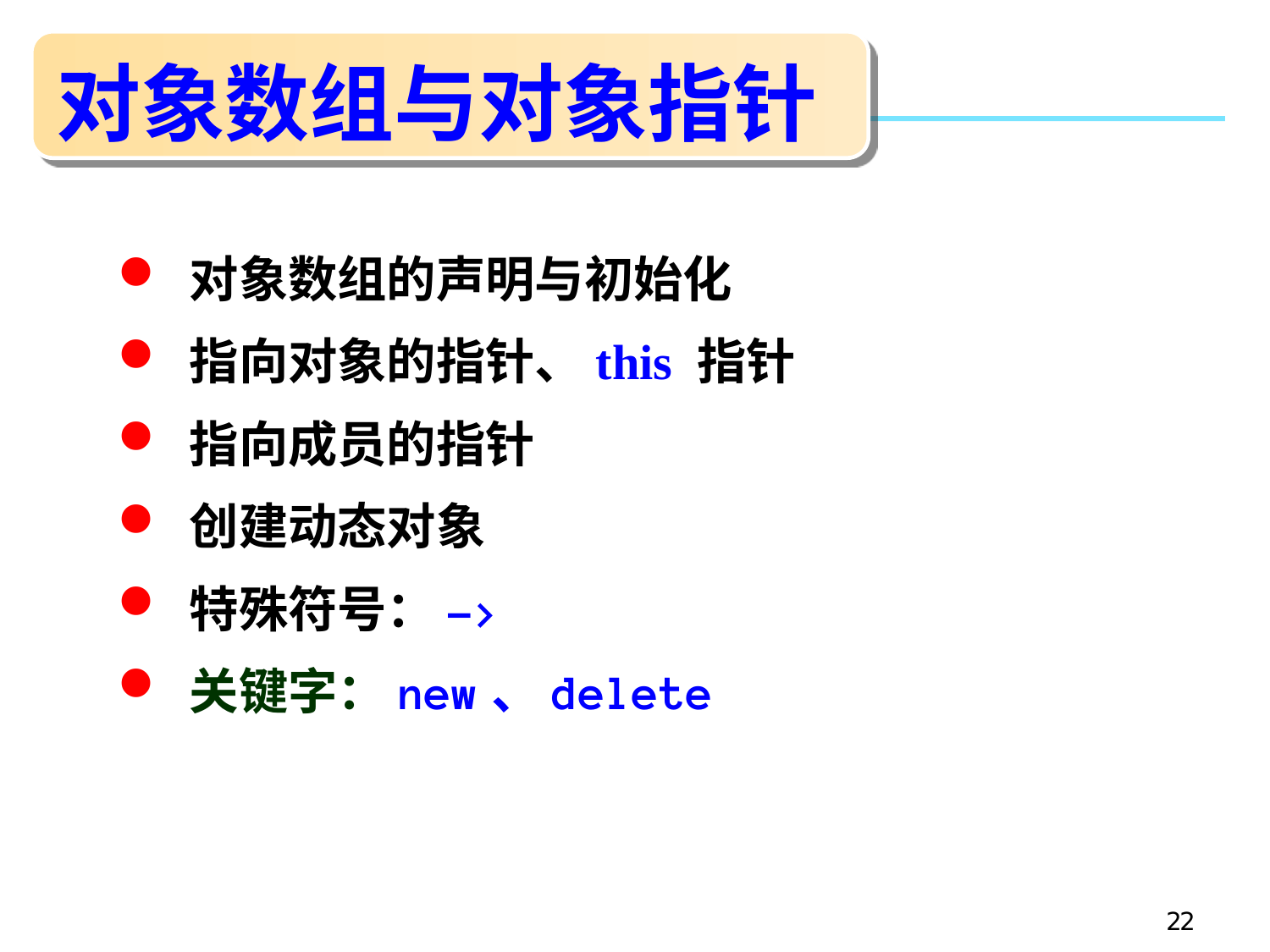

# 对象数组与对象指针
 对象数组的声明与初始化
 指向对象的指针、this 指针
 指向成员的指针
 创建动态对象
 特殊符号：->
 关键字：new、delete
22